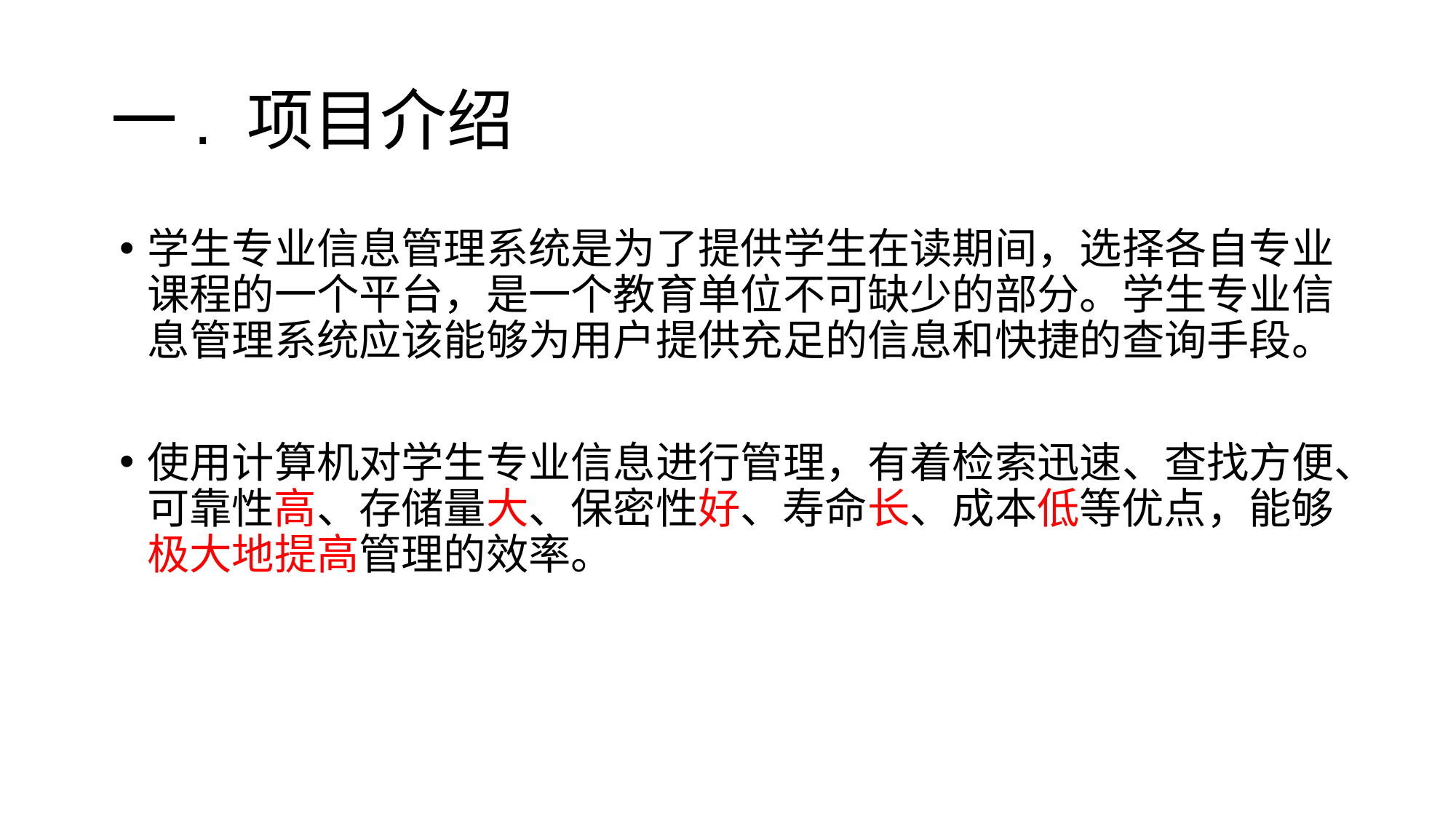

# 一. 项目介绍
学生专业信息管理系统是为了提供学生在读期间，选择各自专业课程的一个平台，是一个教育单位不可缺少的部分。学生专业信息管理系统应该能够为用户提供充足的信息和快捷的查询手段。

使用计算机对学生专业信息进行管理，有着检索迅速、查找方便、可靠性高、存储量大、保密性好、寿命长、成本低等优点，能够极大地提高管理的效率。